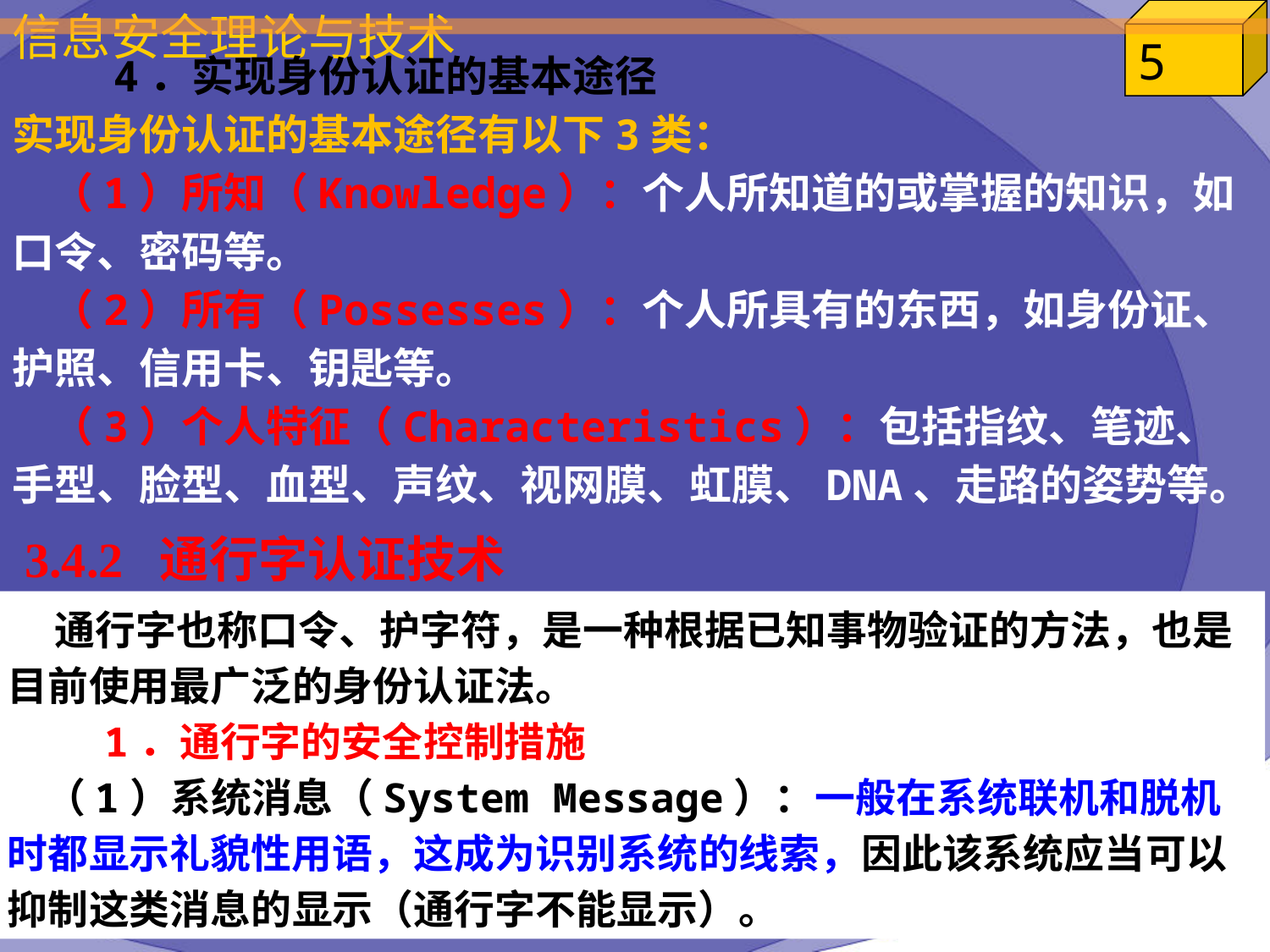

4．实现身份认证的基本途径
实现身份认证的基本途径有以下3类：
   （1）所知（Knowledge）：个人所知道的或掌握的知识，如口令、密码等。
   （2）所有（Possesses）：个人所具有的东西，如身份证、护照、信用卡、钥匙等。
   （3）个人特征（Characteristics）：包括指纹、笔迹、手型、脸型、血型、声纹、视网膜、虹膜、DNA、走路的姿势等。
 3.4.2  通行字认证技术
    通行字也称口令、护字符，是一种根据已知事物验证的方法，也是目前使用最广泛的身份认证法。
    1．通行字的安全控制措施
   （1）系统消息（System Message）：一般在系统联机和脱机时都显示礼貌性用语，这成为识别系统的线索，因此该系统应当可以抑制这类消息的显示（通行字不能显示）。
60
2023/4/16